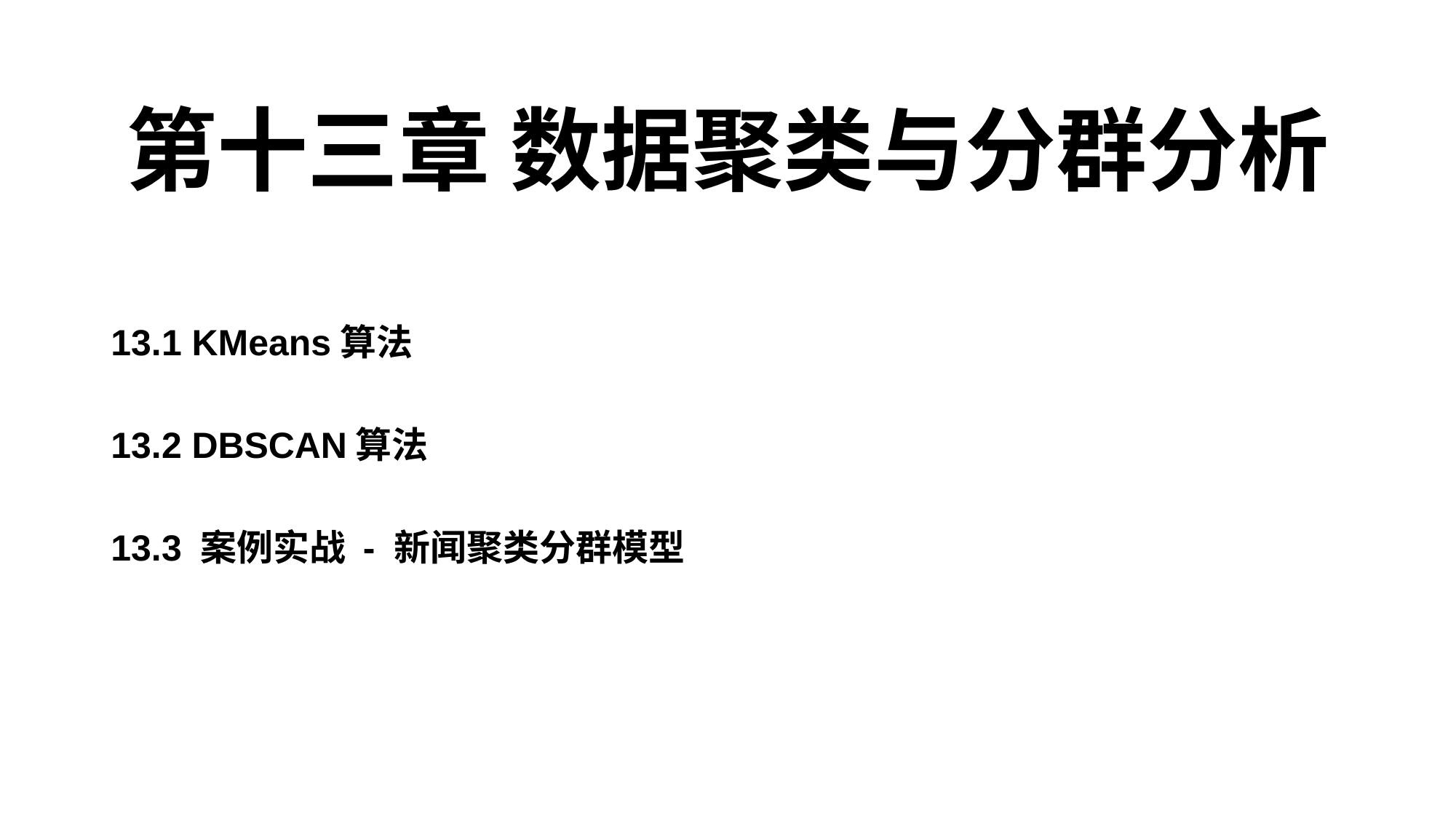

第十三章 数据聚类与分群分析
13.1 KMeans算法
13.2 DBSCAN算法
13.3 案例实战 - 新闻聚类分群模型